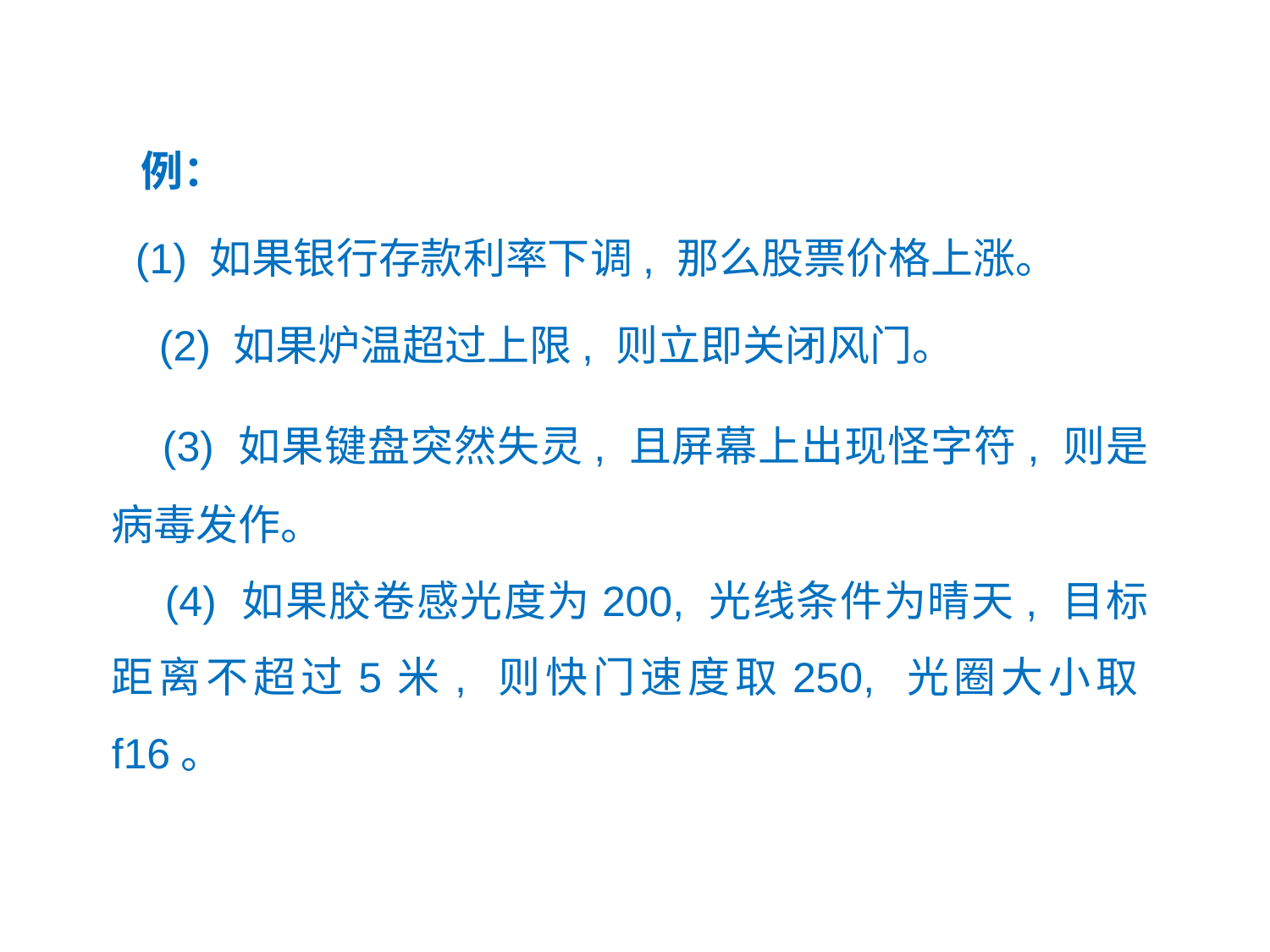

例：
  (1) 如果银行存款利率下调, 那么股票价格上涨。
    (2) 如果炉温超过上限, 则立即关闭风门。
    (3) 如果键盘突然失灵, 且屏幕上出现怪字符, 则是病毒发作。
    (4) 如果胶卷感光度为200, 光线条件为晴天, 目标距离不超过5米, 则快门速度取250, 光圈大小取f16。